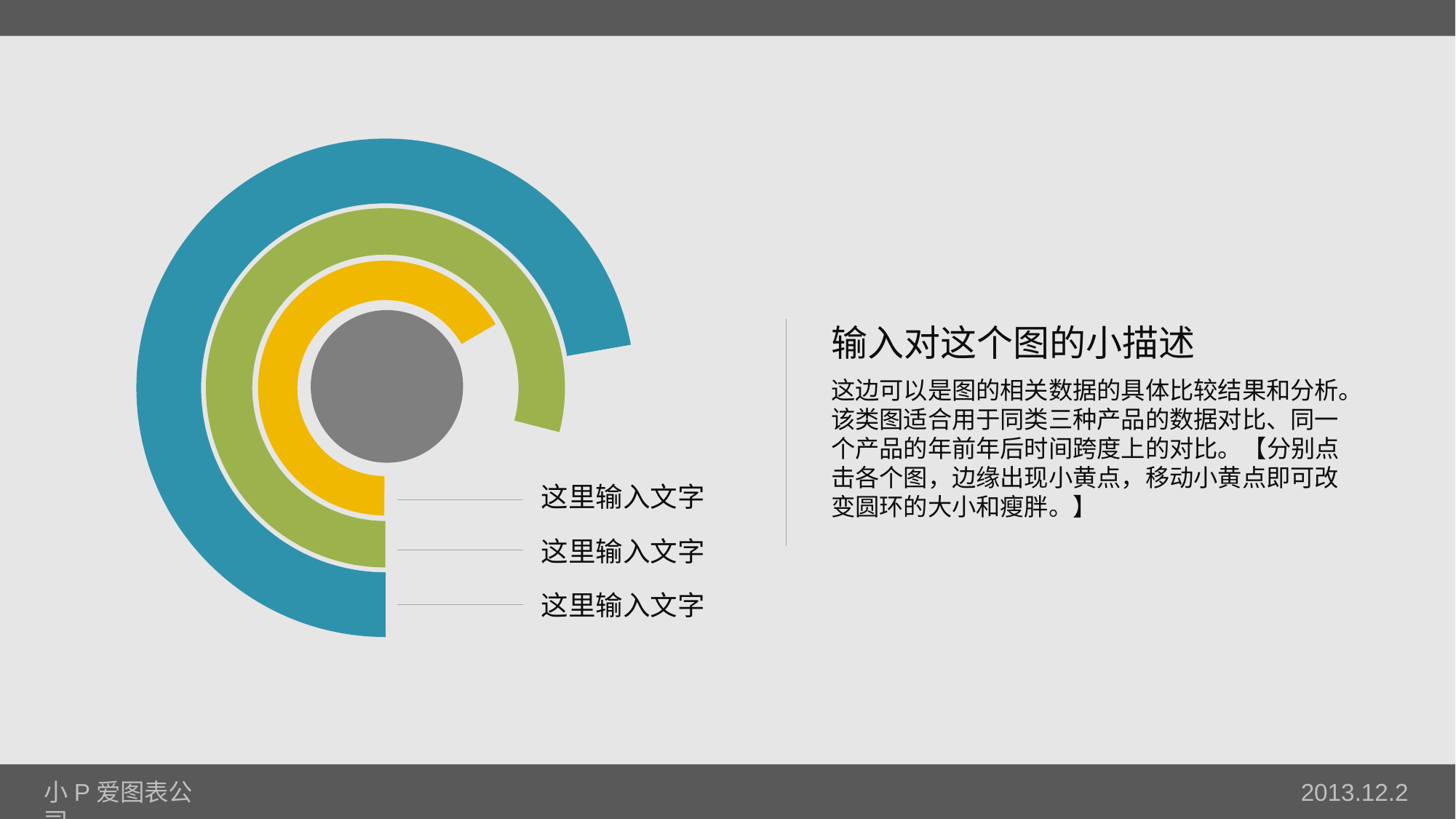

输入对这个图的小描述
这边可以是图的相关数据的具体比较结果和分析。该类图适合用于同类三种产品的数据对比、同一个产品的年前年后时间跨度上的对比。【分别点击各个图，边缘出现小黄点，移动小黄点即可改变圆环的大小和瘦胖。】
这里输入文字
这里输入文字
这里输入文字

小P爱图表公司
2013.12.2